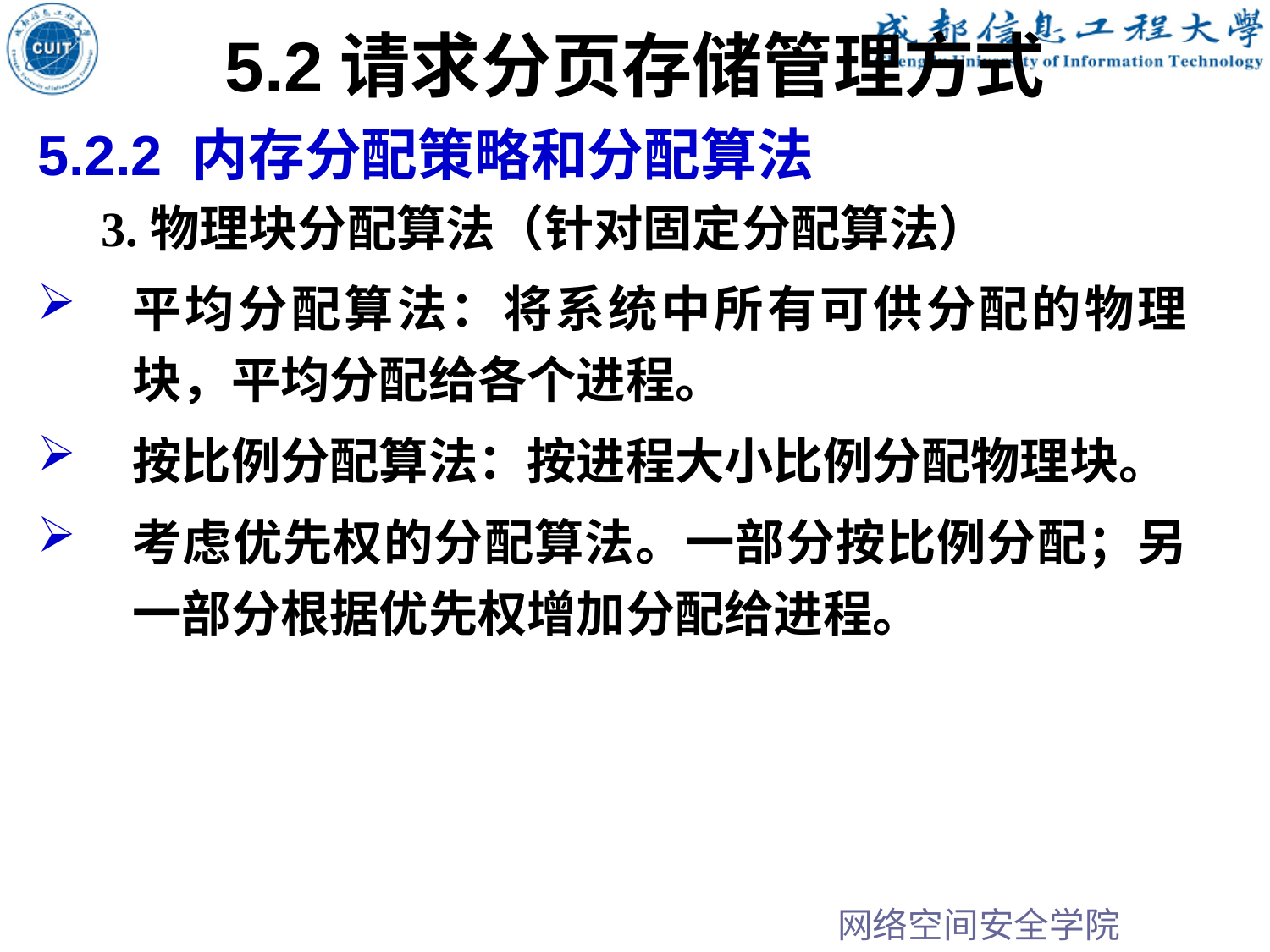

5.2请求分页存储管理方式
5.2.2 内存分配策略和分配算法
3.物理块分配算法（针对固定分配算法）
平均分配算法：将系统中所有可供分配的物理块，平均分配给各个进程。
按比例分配算法：按进程大小比例分配物理块。
考虑优先权的分配算法。一部分按比例分配；另一部分根据优先权增加分配给进程。